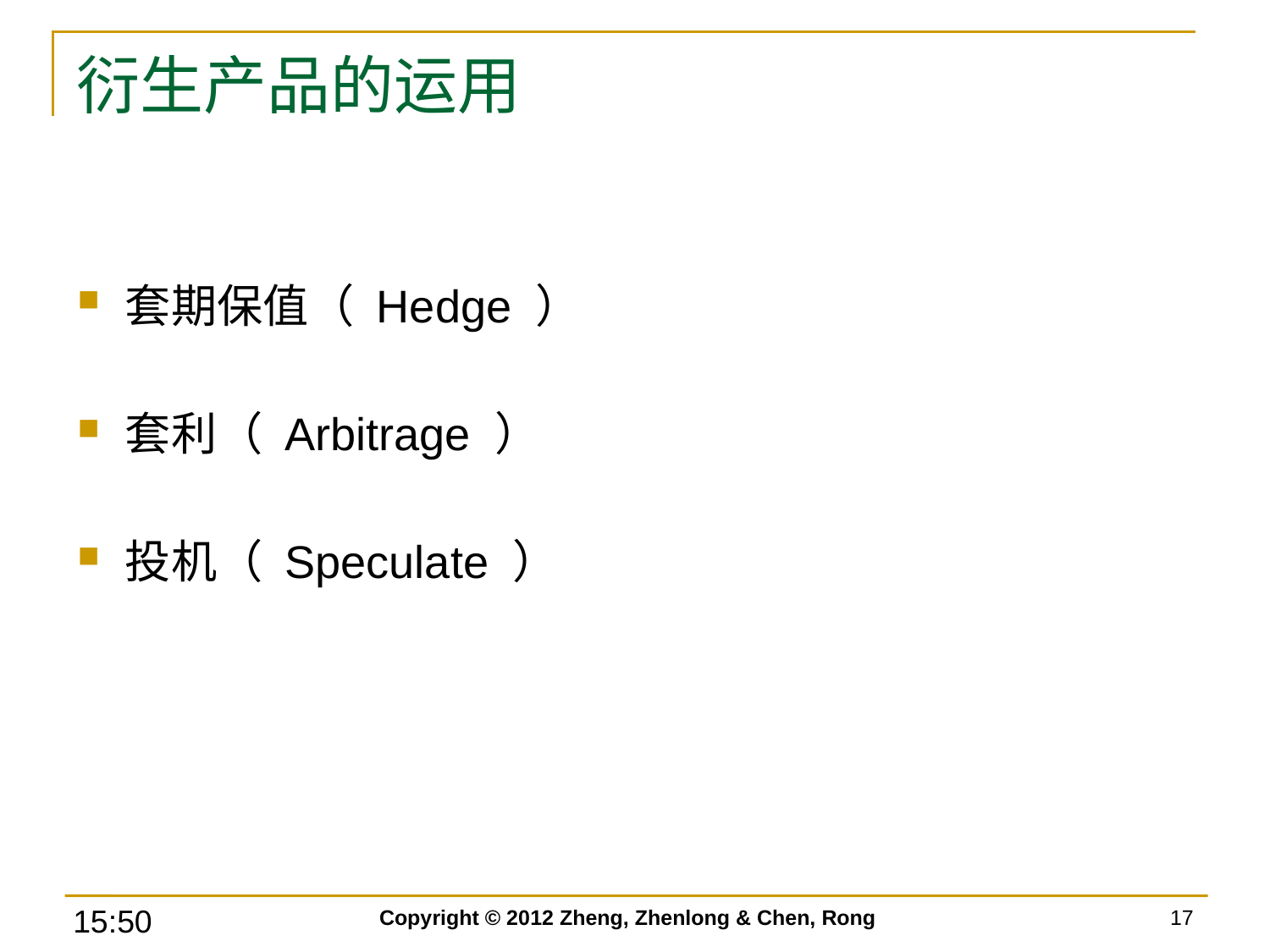

# 衍生产品的运用

套期保值（ Hedge ）

套利（ Arbitrage ）

投机（ Speculate ）

Copyright © 2012 Zheng, Zhenlong & Chen, Rong
17